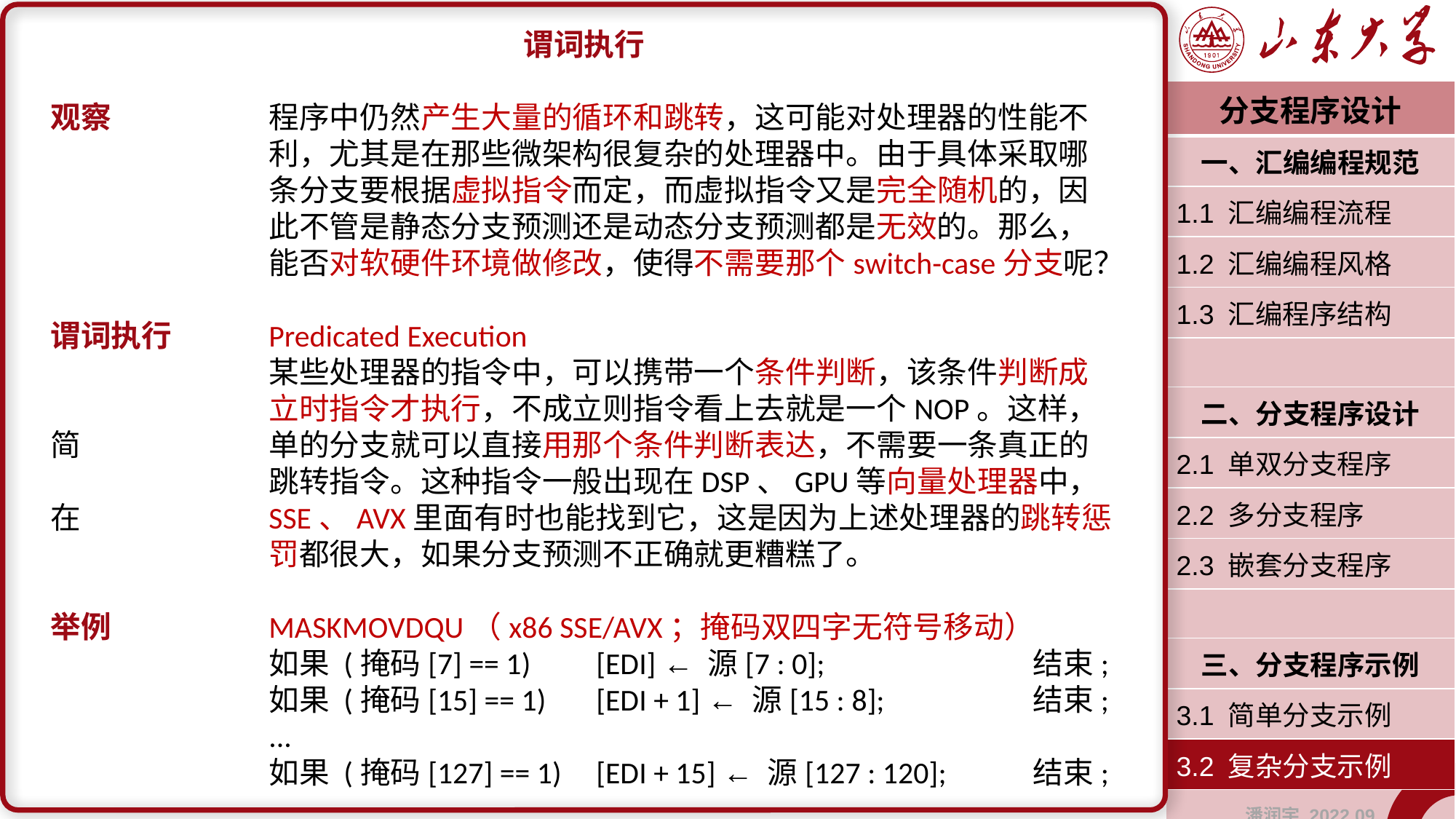

谓词执行

观察		程序中仍然产生大量的循环和跳转，这可能对处理器的性能不		利，尤其是在那些微架构很复杂的处理器中。由于具体采取哪		条分支要根据虚拟指令而定，而虚拟指令又是完全随机的，因		此不管是静态分支预测还是动态分支预测都是无效的。那么，		能否对软硬件环境做修改，使得不需要那个switch-case分支呢？

谓词执行	Predicated Execution
		某些处理器的指令中，可以携带一个条件判断，该条件判断成		立时指令才执行，不成立则指令看上去就是一个NOP。这样，简		单的分支就可以直接用那个条件判断表达，不需要一条真正的		跳转指令。这种指令一般出现在DSP、GPU等向量处理器中，在		SSE、AVX里面有时也能找到它，这是因为上述处理器的跳转惩		罚都很大，如果分支预测不正确就更糟糕了。

举例		MASKMOVDQU（x86 SSE/AVX；掩码双四字无符号移动）
		如果 (掩码[7] == 1)	[EDI] ← 源[7 : 0]; 		结束;
		如果 (掩码[15] == 1)	[EDI + 1] ← 源[15 : 8]; 		结束;
		...
		如果 (掩码[127] == 1)	[EDI + 15] ← 源[127 : 120]; 	结束;
| 分支程序设计 |
| --- |
| 一、汇编编程规范 |
| 1.1 汇编编程流程 |
| 1.2 汇编编程风格 |
| 1.3 汇编程序结构 |
|  |
| 二、分支程序设计 |
| 2.1 单双分支程序 |
| 2.2 多分支程序 |
| 2.3 嵌套分支程序 |
|  |
| 三、分支程序示例 |
| 3.1 简单分支示例 |
| 3.2 复杂分支示例 |
| 潘润宇 2022.09 |